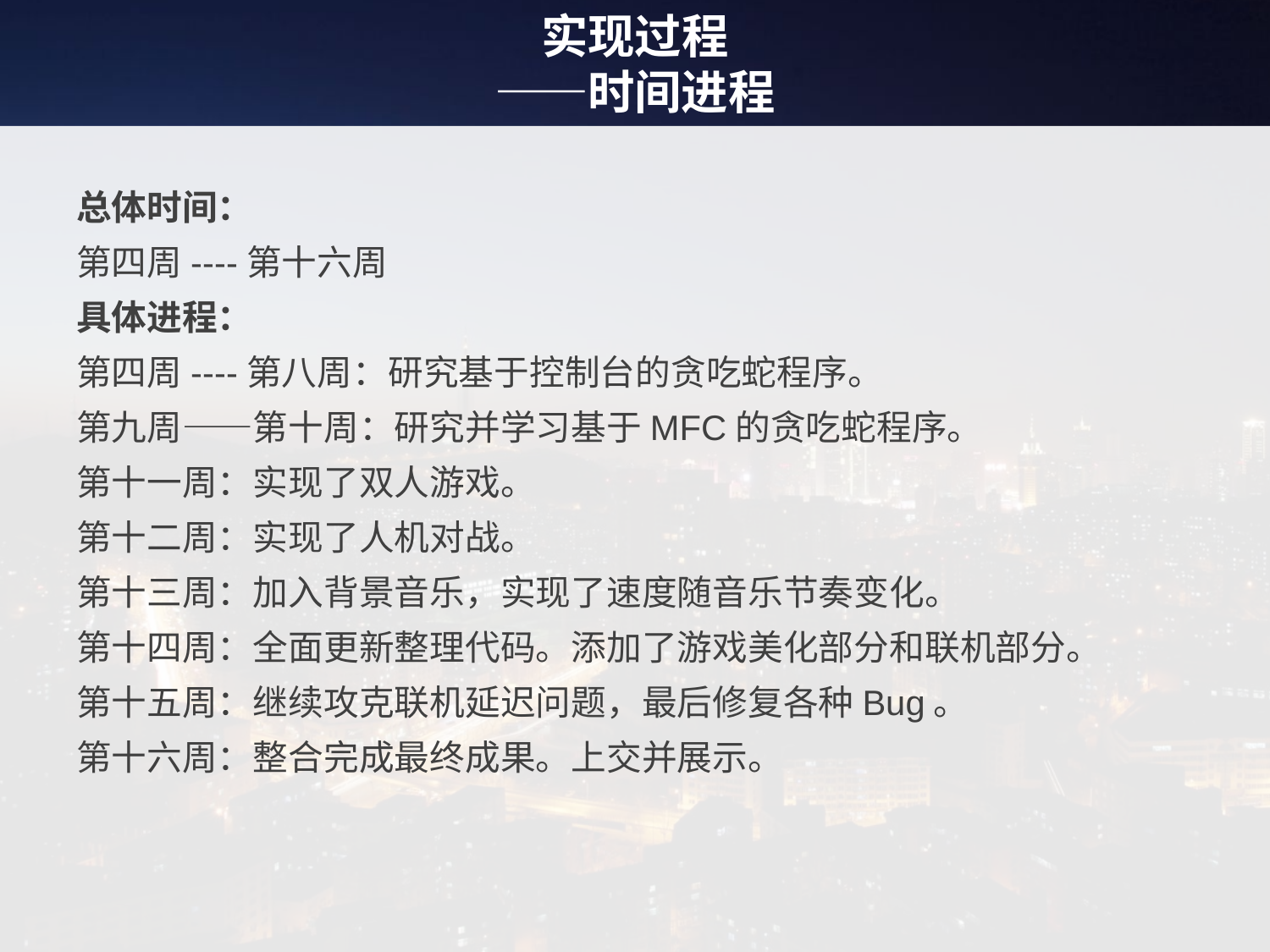

# 实现过程 ——时间进程
总体时间：
第四周----第十六周
具体进程：
第四周----第八周：研究基于控制台的贪吃蛇程序。
第九周——第十周：研究并学习基于MFC的贪吃蛇程序。
第十一周：实现了双人游戏。
第十二周：实现了人机对战。
第十三周：加入背景音乐，实现了速度随音乐节奏变化。
第十四周：全面更新整理代码。添加了游戏美化部分和联机部分。
第十五周：继续攻克联机延迟问题，最后修复各种Bug。
第十六周：整合完成最终成果。上交并展示。